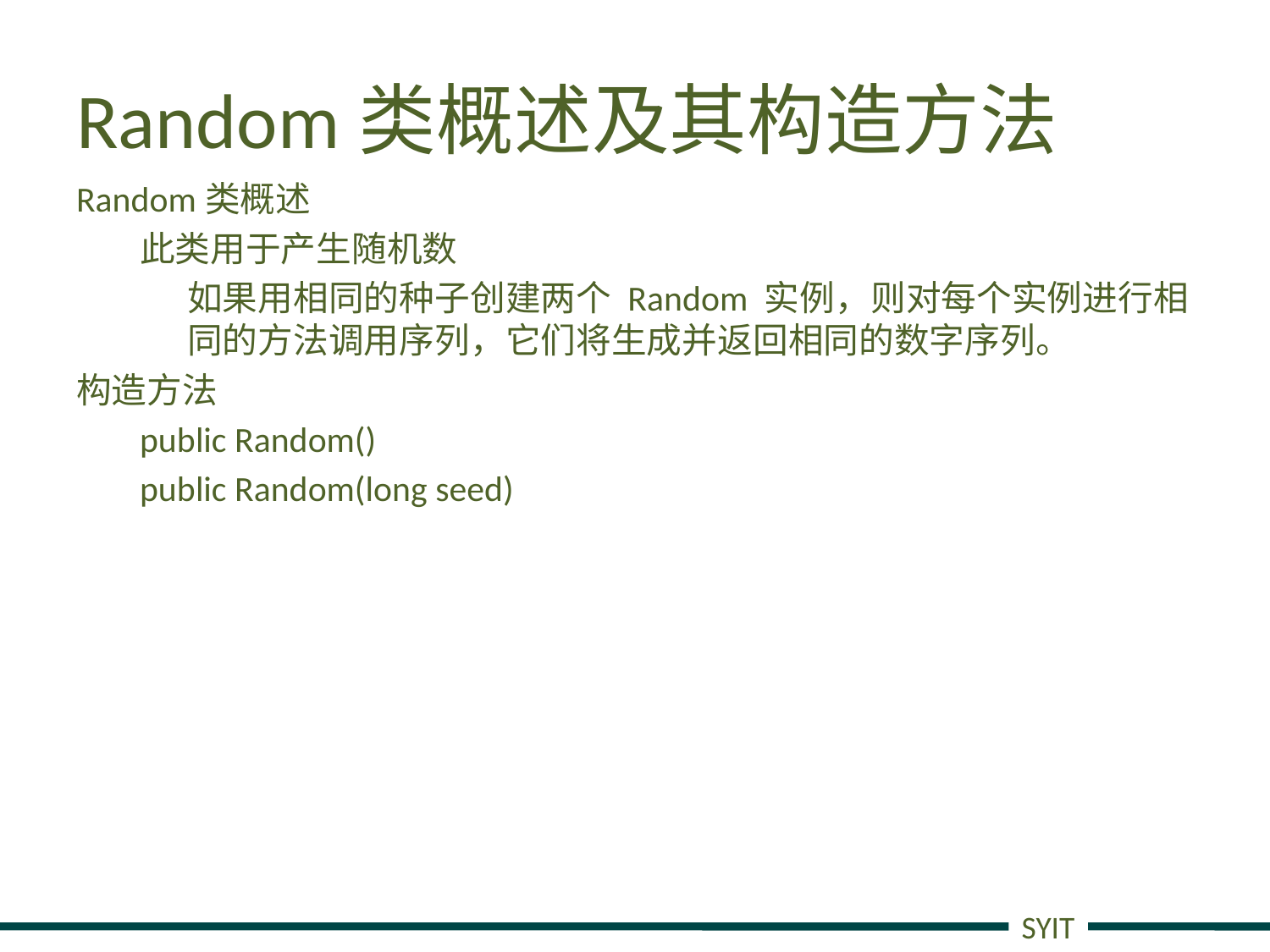

# Random类概述及其构造方法
Random类概述
此类用于产生随机数
	如果用相同的种子创建两个 Random 实例，则对每个实例进行相同的方法调用序列，它们将生成并返回相同的数字序列。
构造方法
public Random()
public Random(long seed)
SYIT